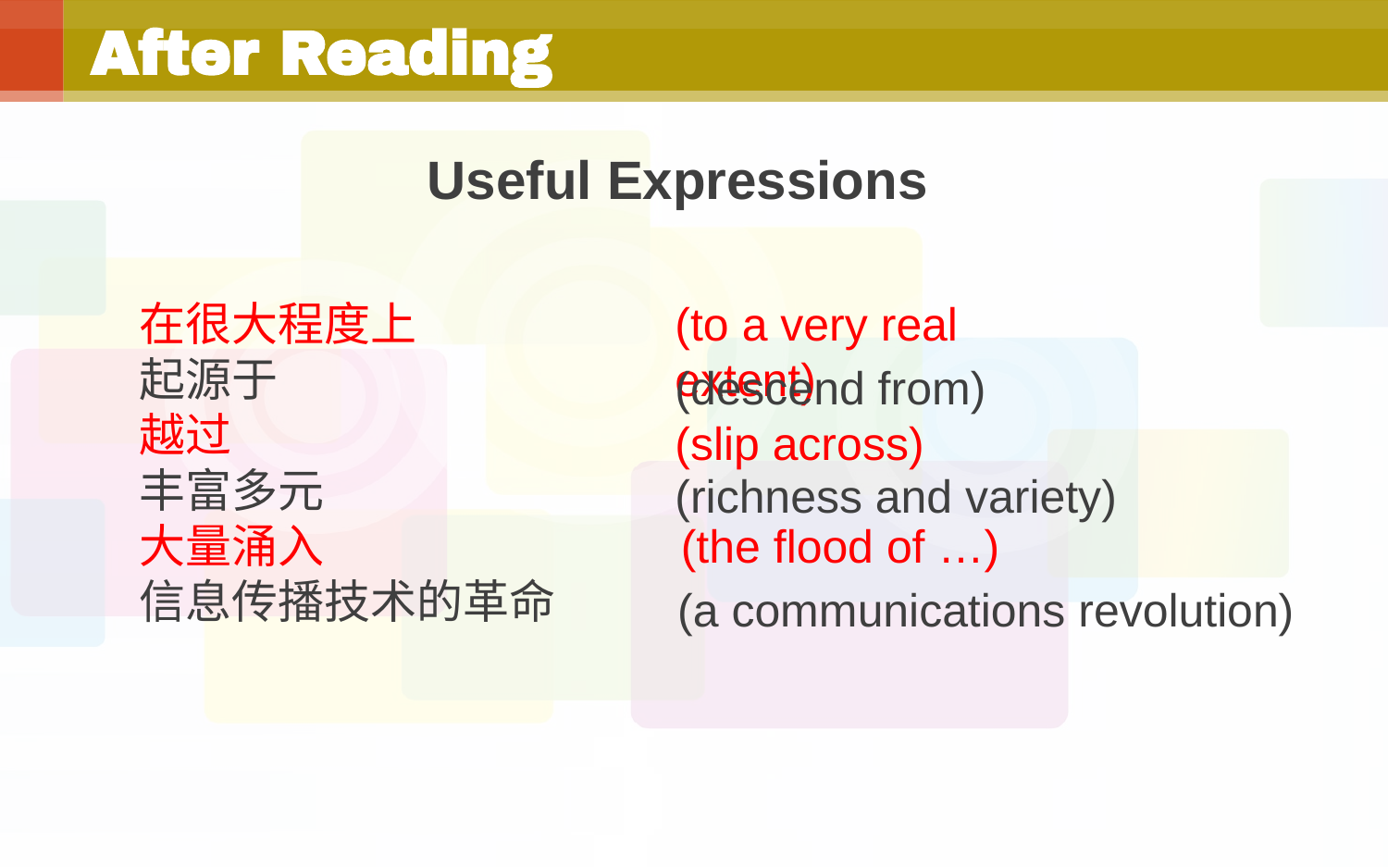

# After Reading
Useful Expressions
在很大程度上
起源于
越过
丰富多元
大量涌入
信息传播技术的革命
(to a very real extent)
(descend from)
(slip across)
(richness and variety)
 (the flood of …)
(a communications revolution)